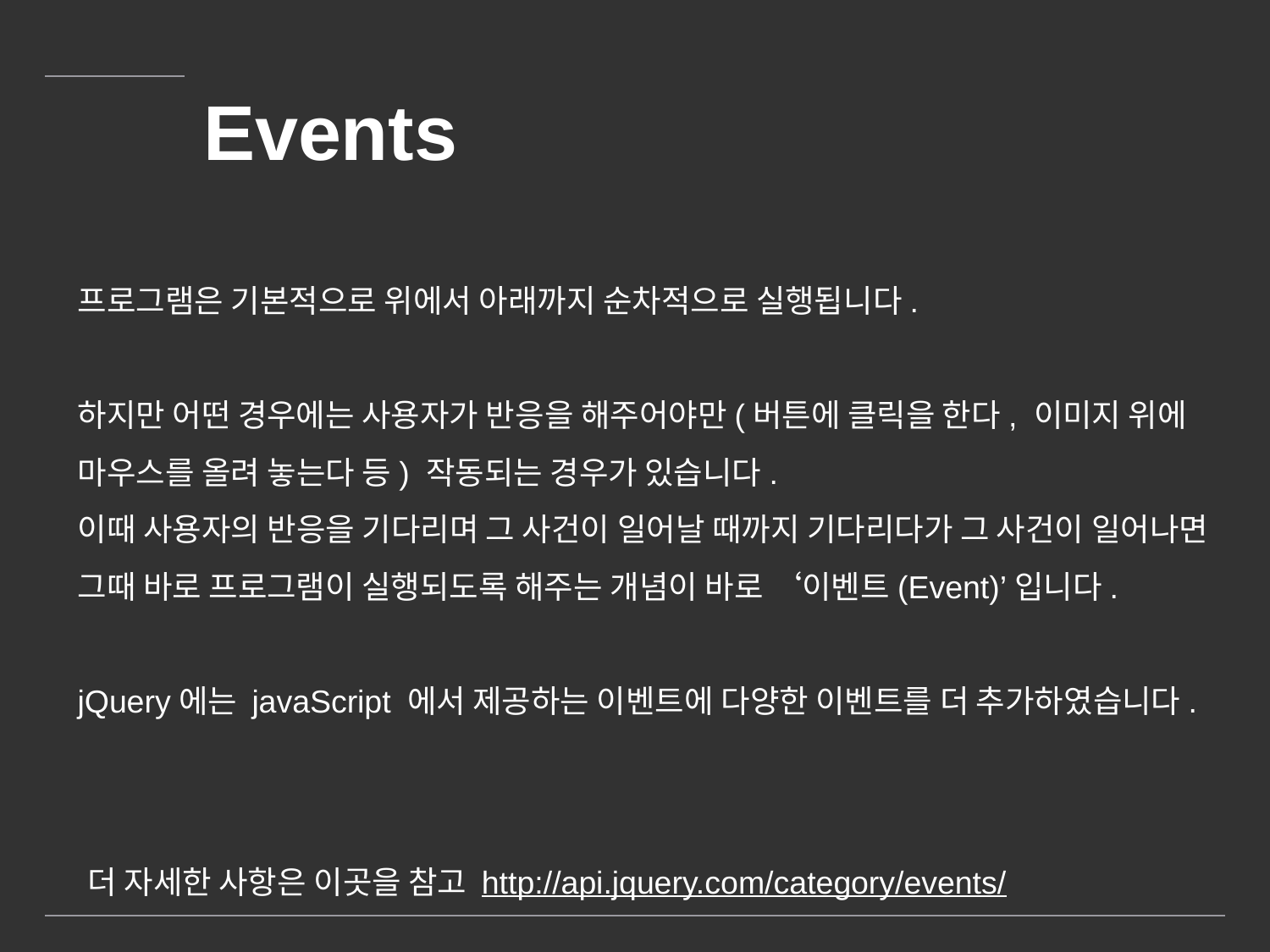

# Events
프로그램은 기본적으로 위에서 아래까지 순차적으로 실행됩니다.

하지만 어떤 경우에는 사용자가 반응을 해주어야만(버튼에 클릭을 한다, 이미지 위에 마우스를 올려 놓는다 등) 작동되는 경우가 있습니다.
이때 사용자의 반응을 기다리며 그 사건이 일어날 때까지 기다리다가 그 사건이 일어나면 그때 바로 프로그램이 실행되도록 해주는 개념이 바로 ‘이벤트(Event)’입니다.

jQuery에는 javaScript 에서 제공하는 이벤트에 다양한 이벤트를 더 추가하였습니다.
더 자세한 사항은 이곳을 참고 http://api.jquery.com/category/events/